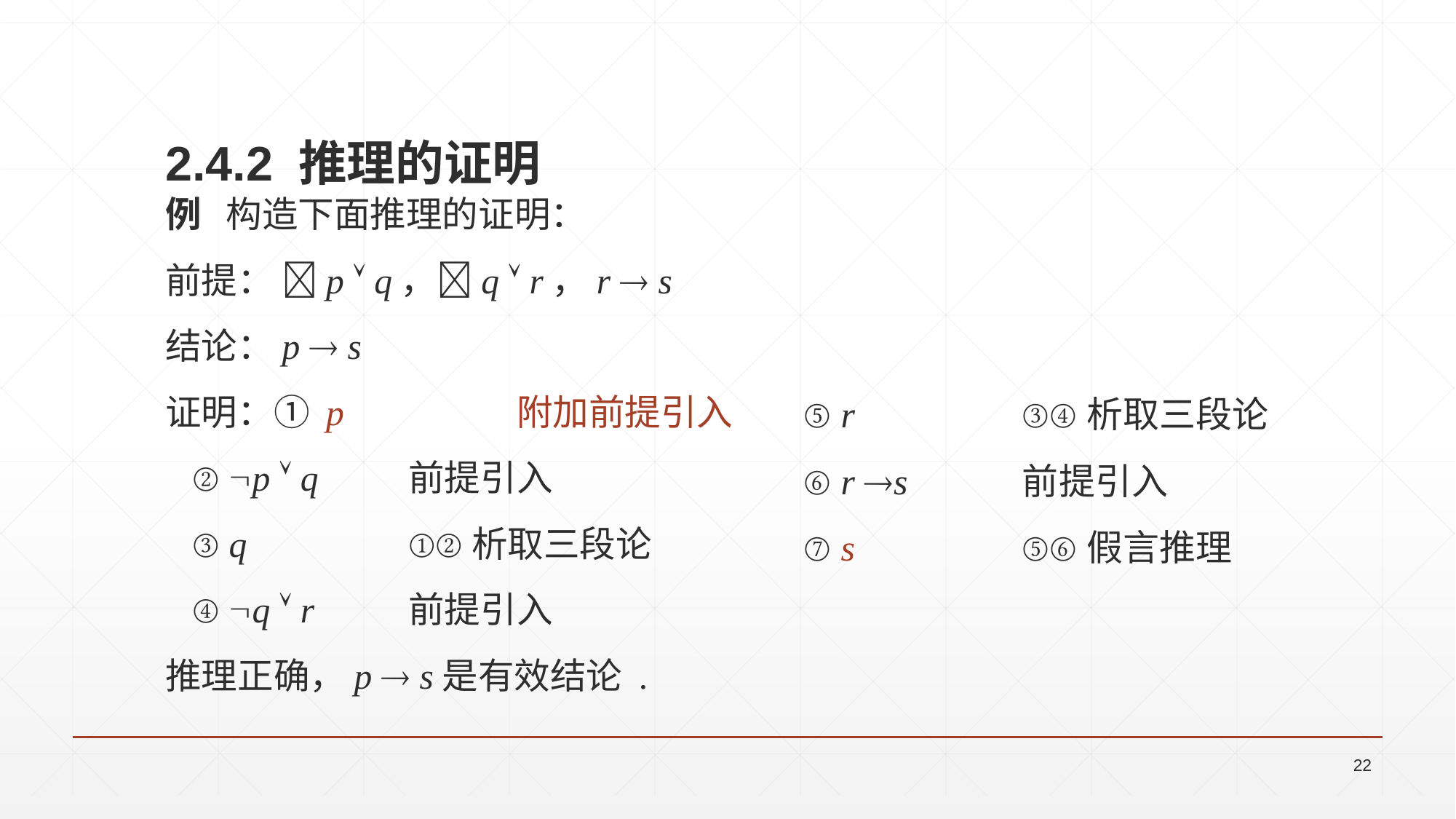

2.4.2 推理的证明
例   构造下面推理的证明：
前提： ¬p ∨ q，¬q ∨ r，r → s
结论：p → s
证明：① p           	附加前提引入
		② ¬p ∨ q       	前提引入
		③ q                	①②析取三段论
		④ ¬q ∨ r       	前提引入
推理正确，p → s是有效结论 .
⑤ r              	③④析取三段论
⑥ r →s         	前提引入
⑦ s              	⑤⑥假言推理
22